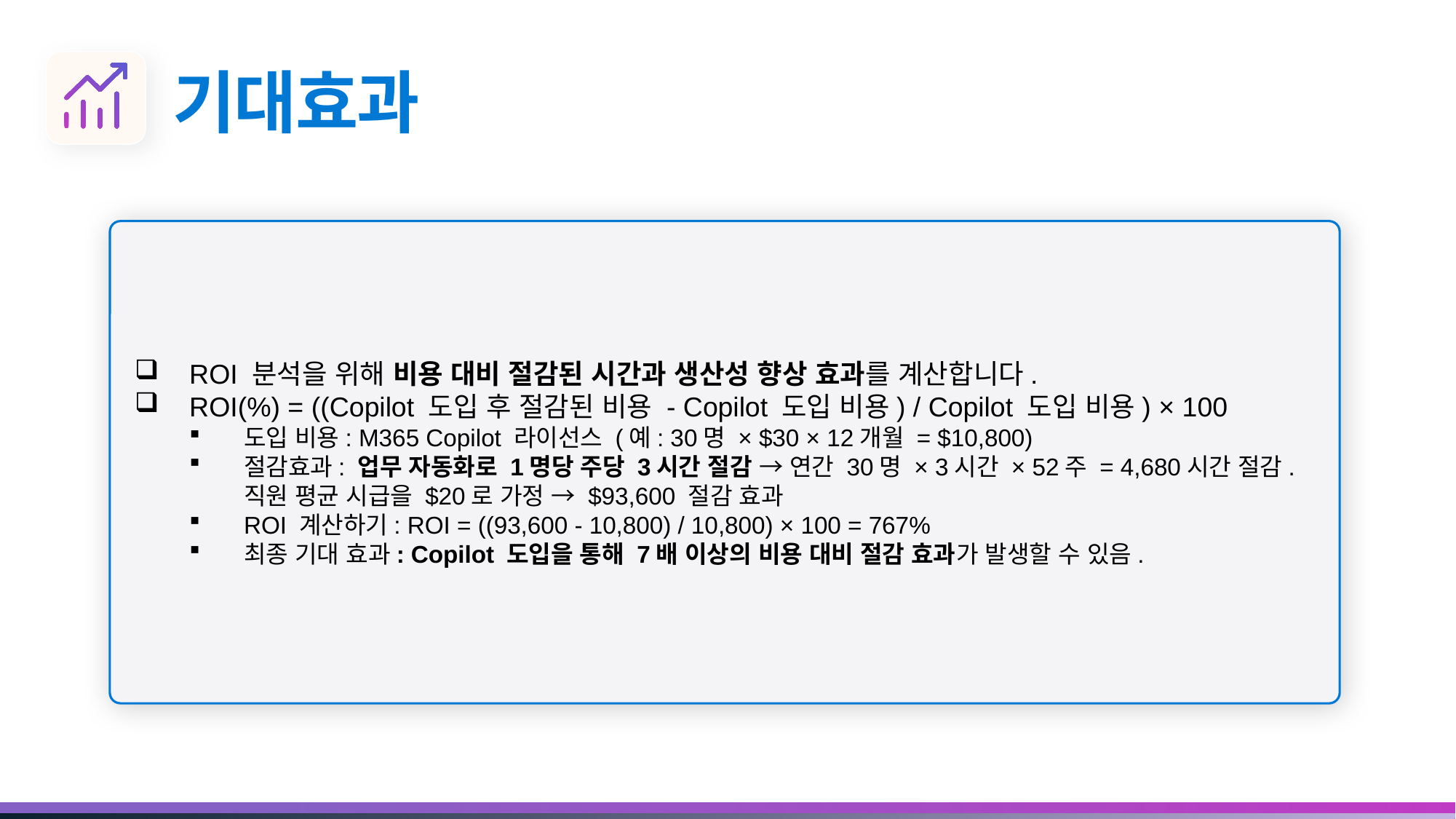

기대효과

ROI 분석을 위해 비용 대비 절감된 시간과 생산성 향상 효과를 계산합니다.
ROI(%) = ((Copilot 도입 후 절감된 비용 - Copilot 도입 비용) / Copilot 도입 비용) × 100
도입 비용: M365 Copilot 라이선스 (예: 30명 × $30 × 12개월 = $10,800)
절감효과: 업무 자동화로 1명당 주당 3시간 절감 → 연간 30명 × 3시간 × 52주 = 4,680시간 절감.
직원 평균 시급을 $20로 가정 → $93,600 절감 효과
ROI 계산하기: ROI = ((93,600 - 10,800) / 10,800) × 100 = 767%
최종 기대 효과: Copilot 도입을 통해 7배 이상의 비용 대비 절감 효과가 발생할 수 있음.